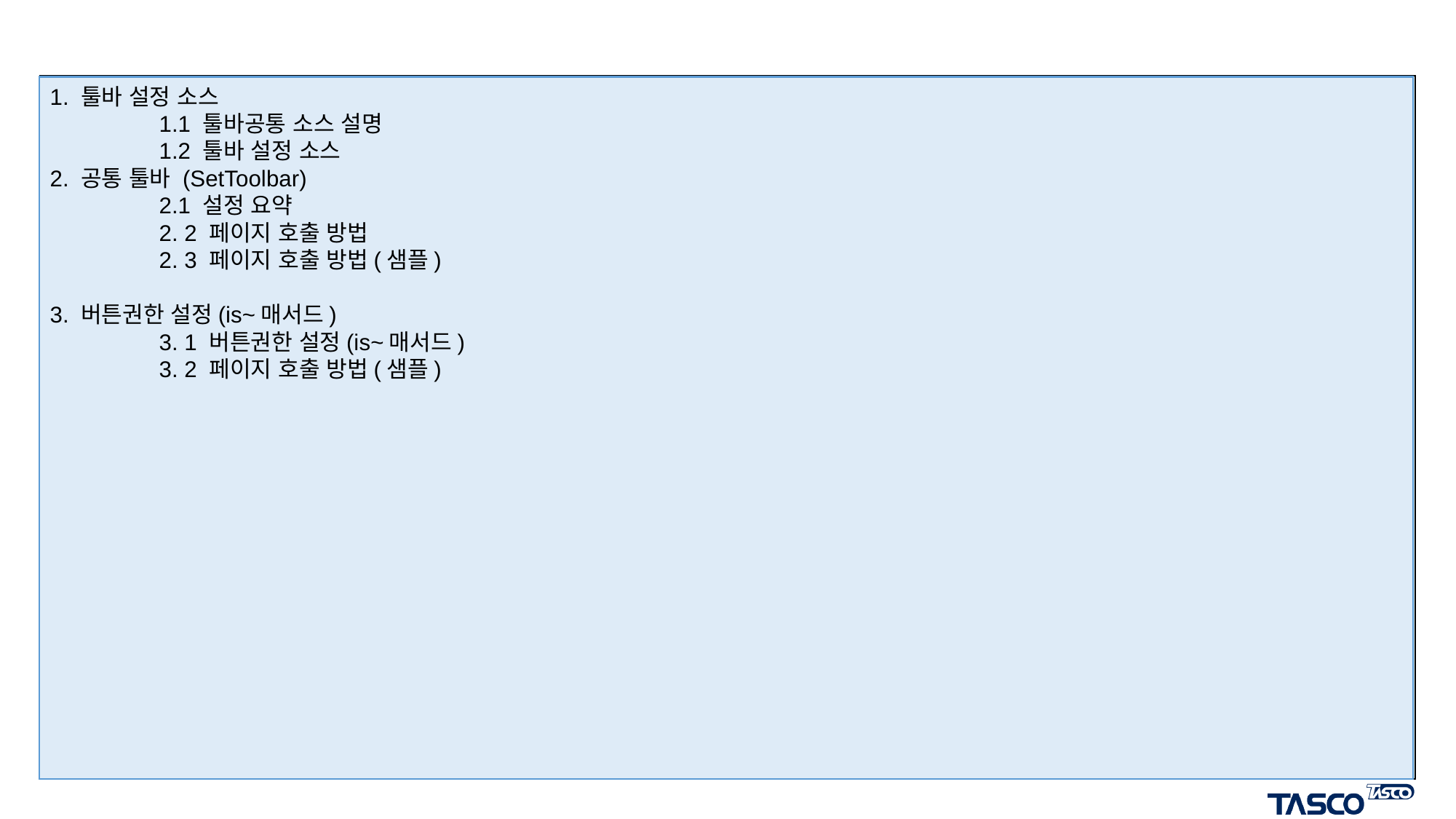

#
1. 툴바 설정 소스
	1.1 툴바공통 소스 설명
	1.2 툴바 설정 소스
2. 공통 툴바 (SetToolbar)
	2.1 설정 요약
	2. 2 페이지 호출 방법
	2. 3 페이지 호출 방법(샘플)

3. 버튼권한 설정(is~매서드)
	3. 1 버튼권한 설정(is~매서드)
	3. 2 페이지 호출 방법(샘플)